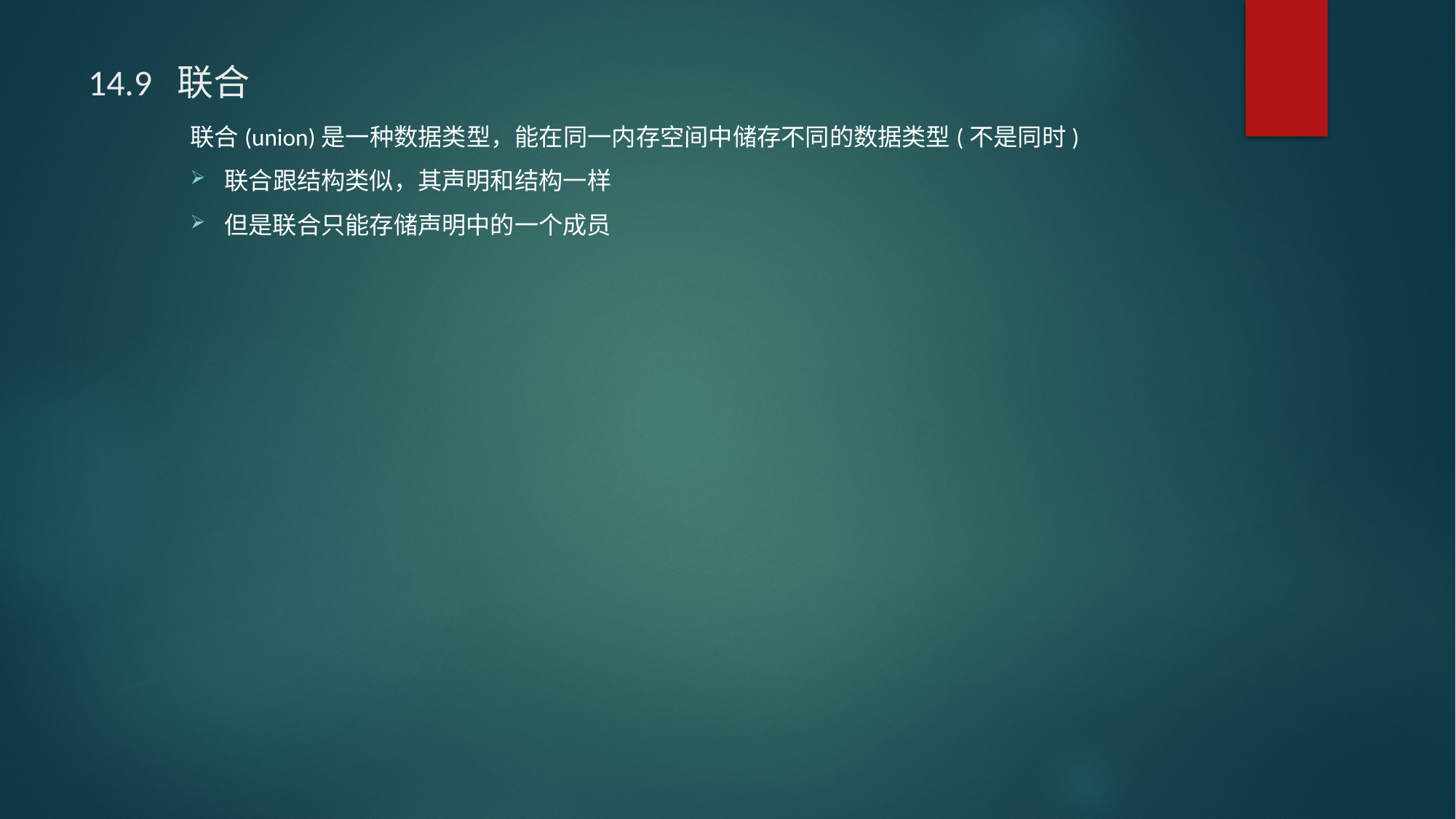

# 14.9  联合
联合(union)是一种数据类型，能在同一内存空间中储存不同的数据类型(不是同时)
联合跟结构类似，其声明和结构一样
但是联合只能存储声明中的一个成员